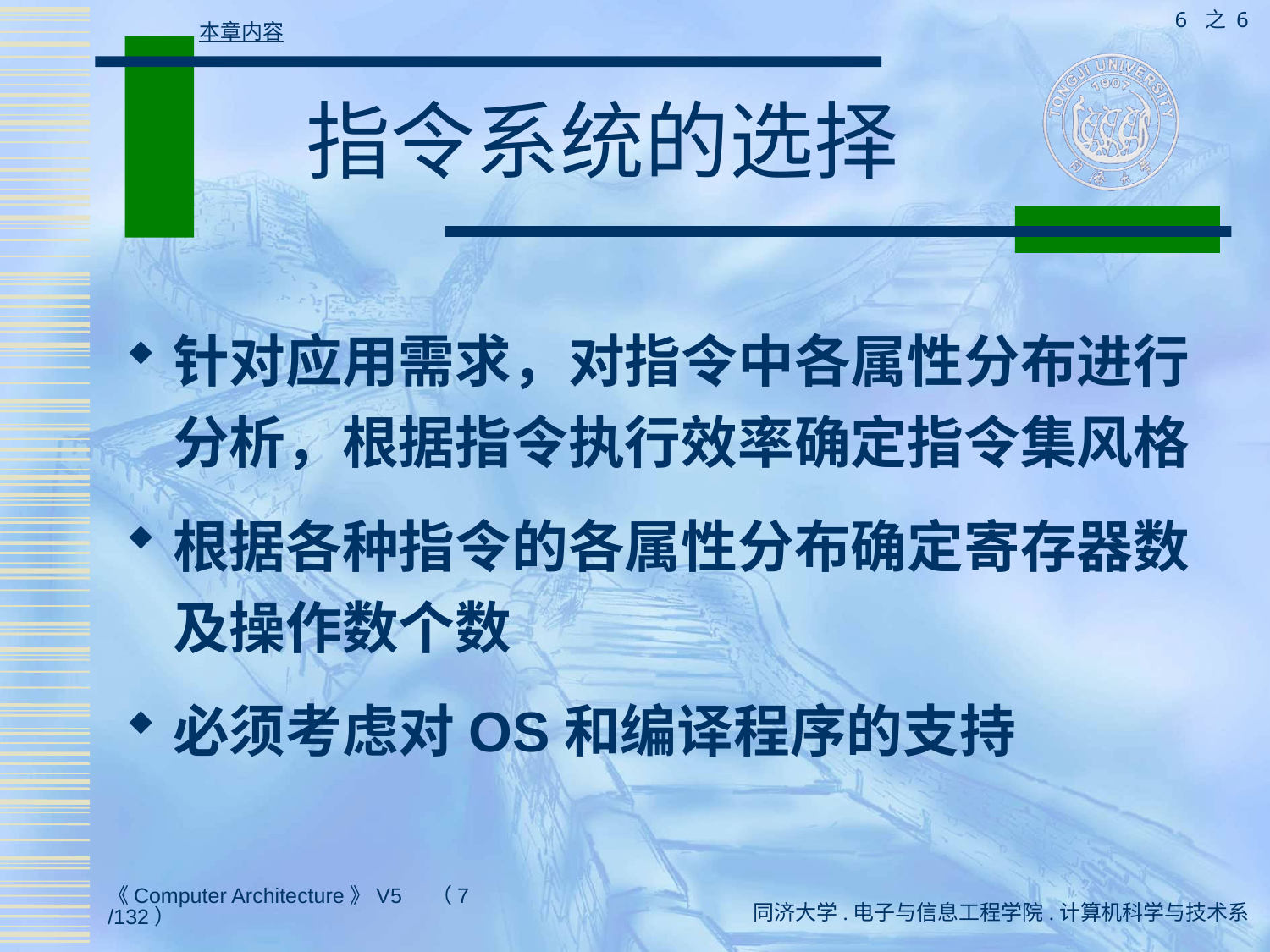

6 之 6
本章内容
# 指令系统的选择
针对应用需求，对指令中各属性分布进行分析，根据指令执行效率确定指令集风格
根据各种指令的各属性分布确定寄存器数及操作数个数
必须考虑对OS和编译程序的支持